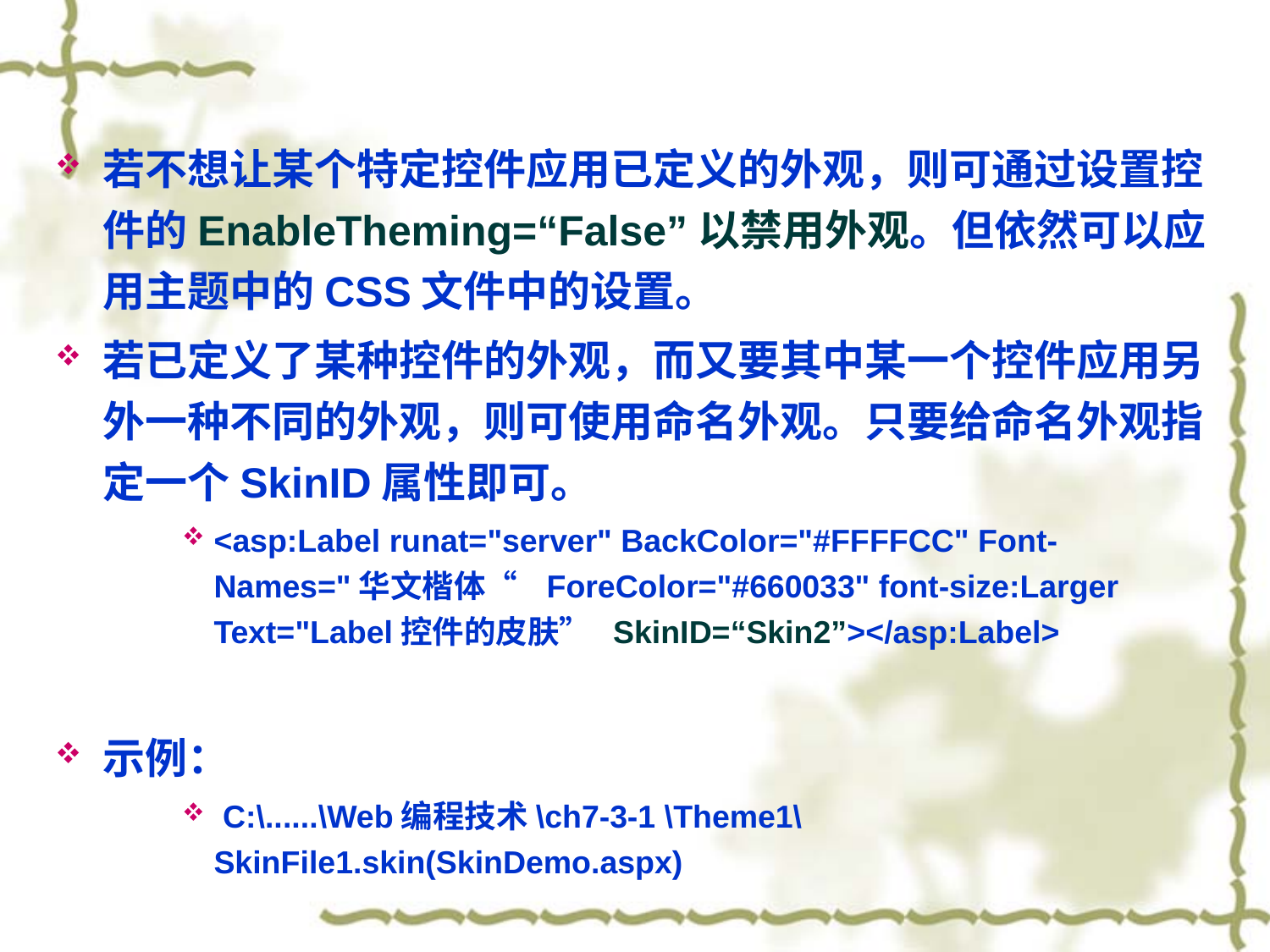

若不想让某个特定控件应用已定义的外观，则可通过设置控件的EnableTheming=“False”以禁用外观。但依然可以应用主题中的CSS文件中的设置。
若已定义了某种控件的外观，而又要其中某一个控件应用另外一种不同的外观，则可使用命名外观。只要给命名外观指定一个SkinID属性即可。
<asp:Label runat="server" BackColor="#FFFFCC" Font-Names="华文楷体“   ForeColor="#660033" font-size:Larger Text="Label控件的皮肤”  SkinID=“Skin2”></asp:Label>

示例：
 C:\......\Web编程技术\ch7-3-1 \Theme1\SkinFile1.skin(SkinDemo.aspx)